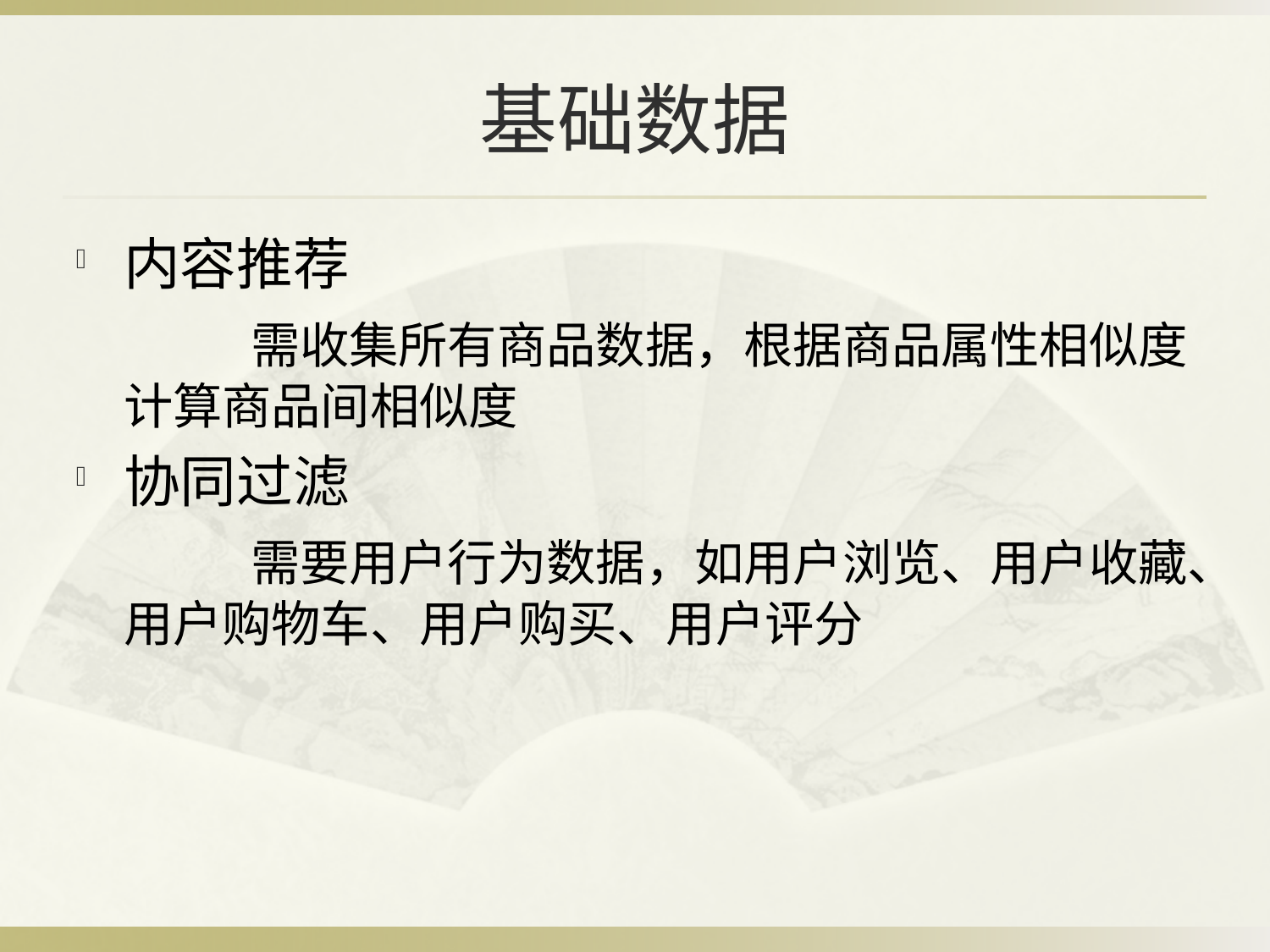

# 基础数据
内容推荐
		需收集所有商品数据，根据商品属性相似度计算商品间相似度
协同过滤
		需要用户行为数据，如用户浏览、用户收藏、用户购物车、用户购买、用户评分